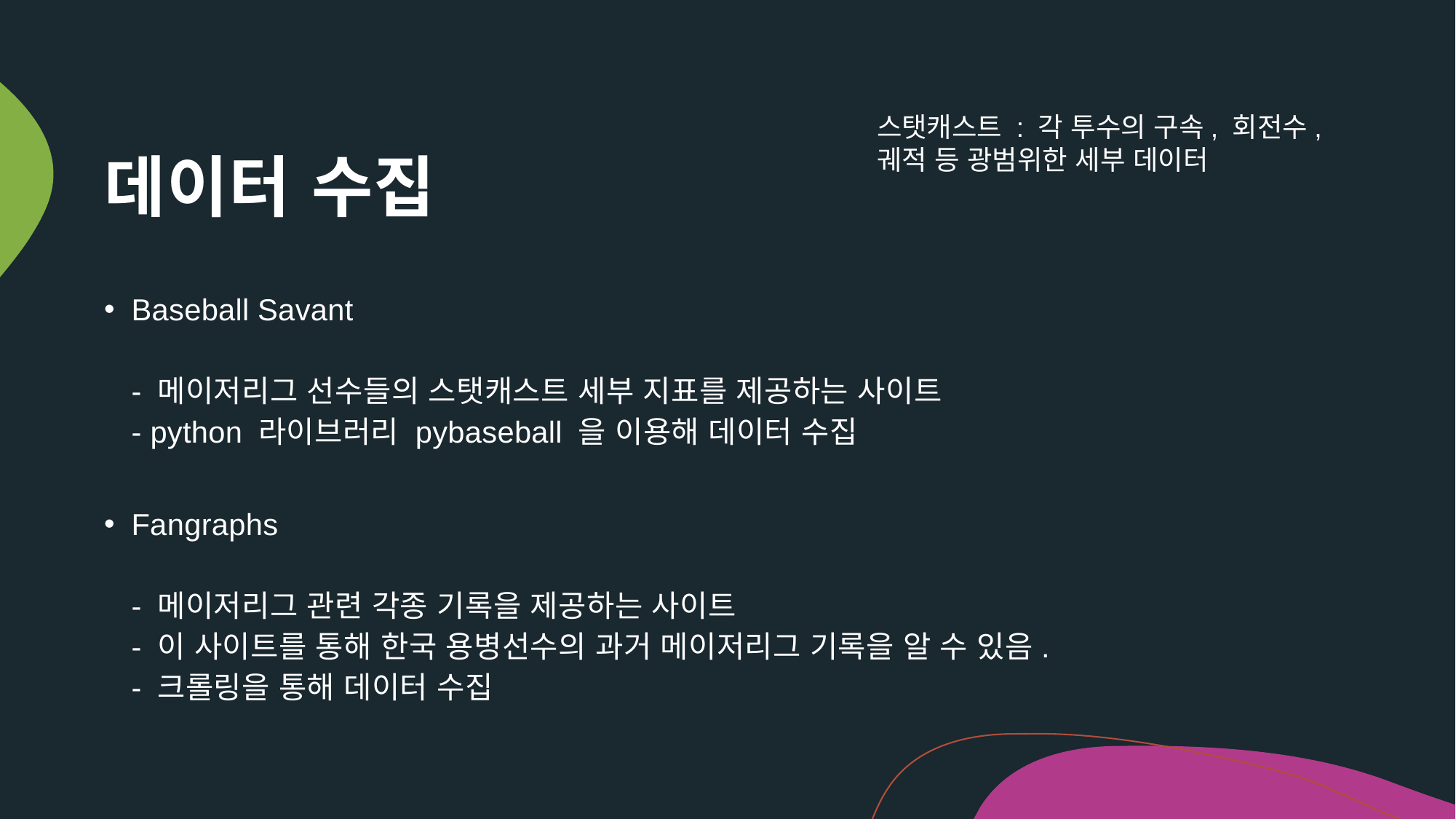

# 데이터 수집
스탯캐스트 : 각 투수의 구속, 회전수, 궤적 등 광범위한 세부 데이터

Baseball Savant
- 메이저리그 선수들의 스탯캐스트 세부 지표를 제공하는 사이트
- python 라이브러리 pybaseball 을 이용해 데이터 수집
Fangraphs
- 메이저리그 관련 각종 기록을 제공하는 사이트
- 이 사이트를 통해 한국 용병선수의 과거 메이저리그 기록을 알 수 있음.
- 크롤링을 통해 데이터 수집